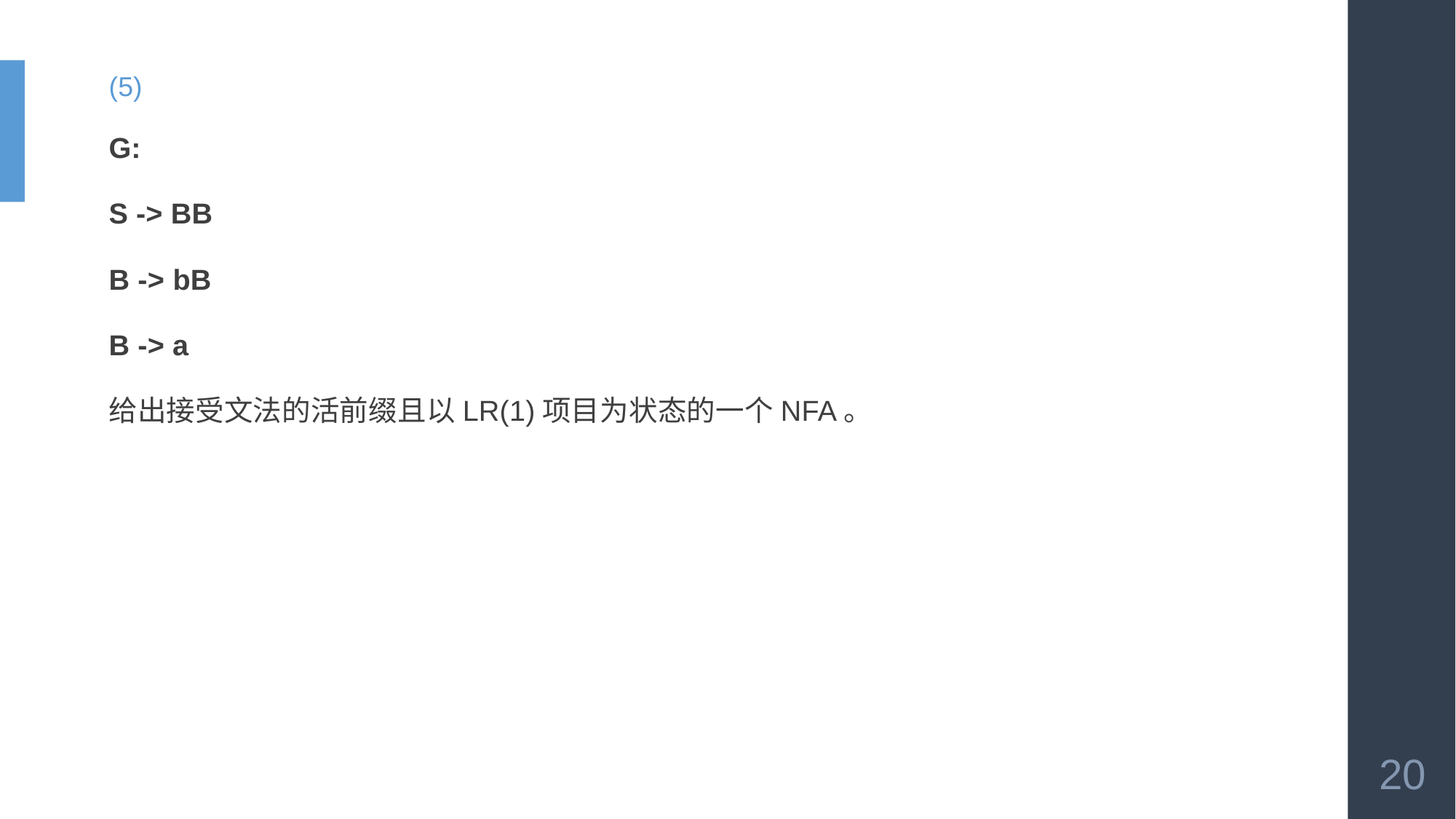

(5)
G:
S -> BB
B -> bB
B -> a
给出接受文法的活前缀且以LR(1)项目为状态的一个NFA。
20